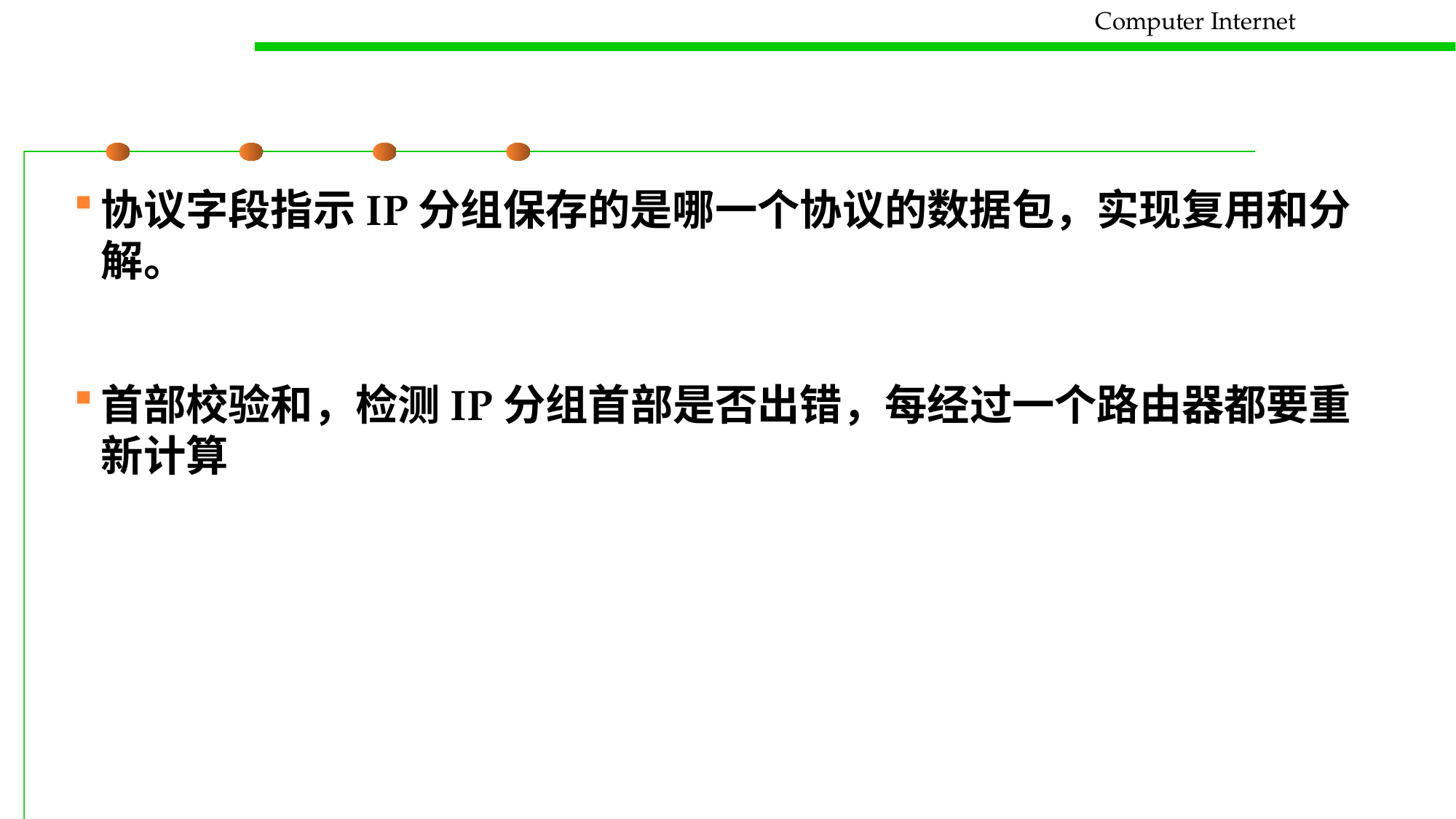

#
协议字段指示IP分组保存的是哪一个协议的数据包，实现复用和分解。

首部校验和，检测IP分组首部是否出错，每经过一个路由器都要重新计算